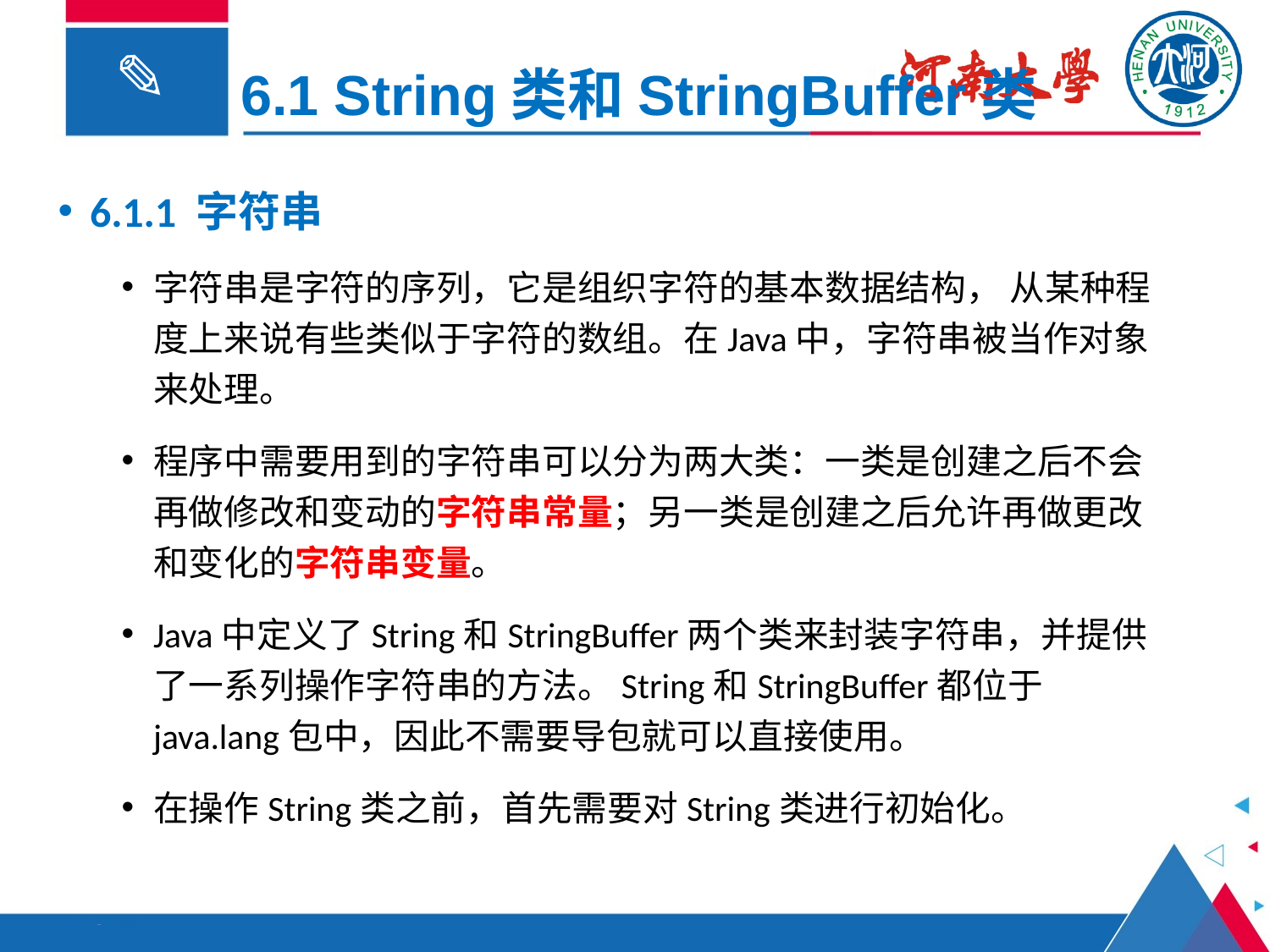

6.1 String类和StringBuffer类
6.1.1 字符串
字符串是字符的序列，它是组织字符的基本数据结构， 从某种程度上来说有些类似于字符的数组。在Java中，字符串被当作对象来处理。
程序中需要用到的字符串可以分为两大类：一类是创建之后不会再做修改和变动的字符串常量；另一类是创建之后允许再做更改和变化的字符串变量。
Java中定义了String和StringBuffer两个类来封装字符串，并提供了一系列操作字符串的方法。String和StringBuffer都位于java.lang包中，因此不需要导包就可以直接使用。
在操作String类之前，首先需要对String类进行初始化。